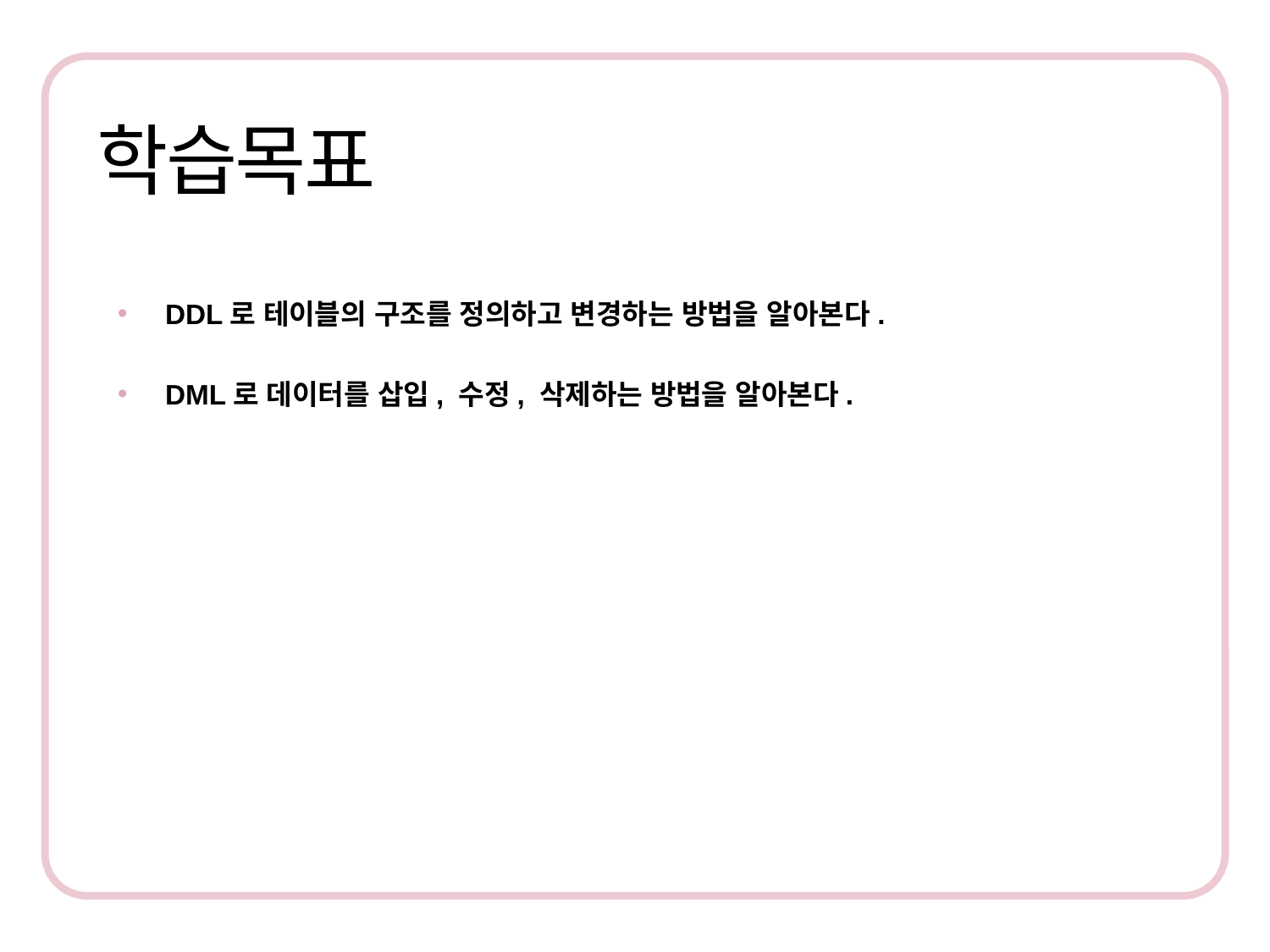

DDL로 테이블의 구조를 정의하고 변경하는 방법을 알아본다.
DML로 데이터를 삽입, 수정, 삭제하는 방법을 알아본다.